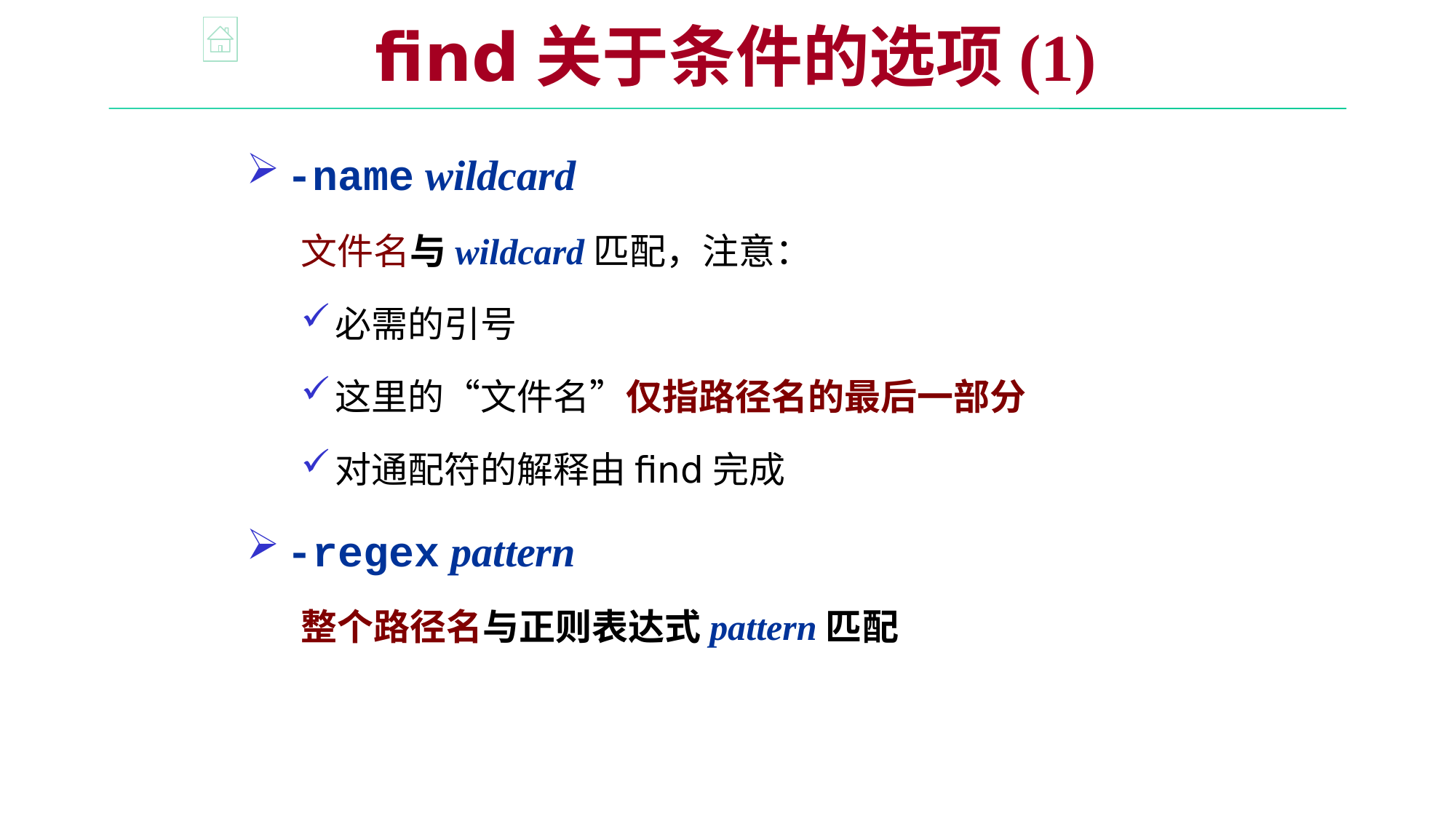

find关于条件的选项(1)

-name wildcard
文件名与wildcard匹配，注意：
必需的引号
这里的“文件名”仅指路径名的最后一部分
对通配符的解释由find完成
-regex pattern
整个路径名与正则表达式pattern匹配